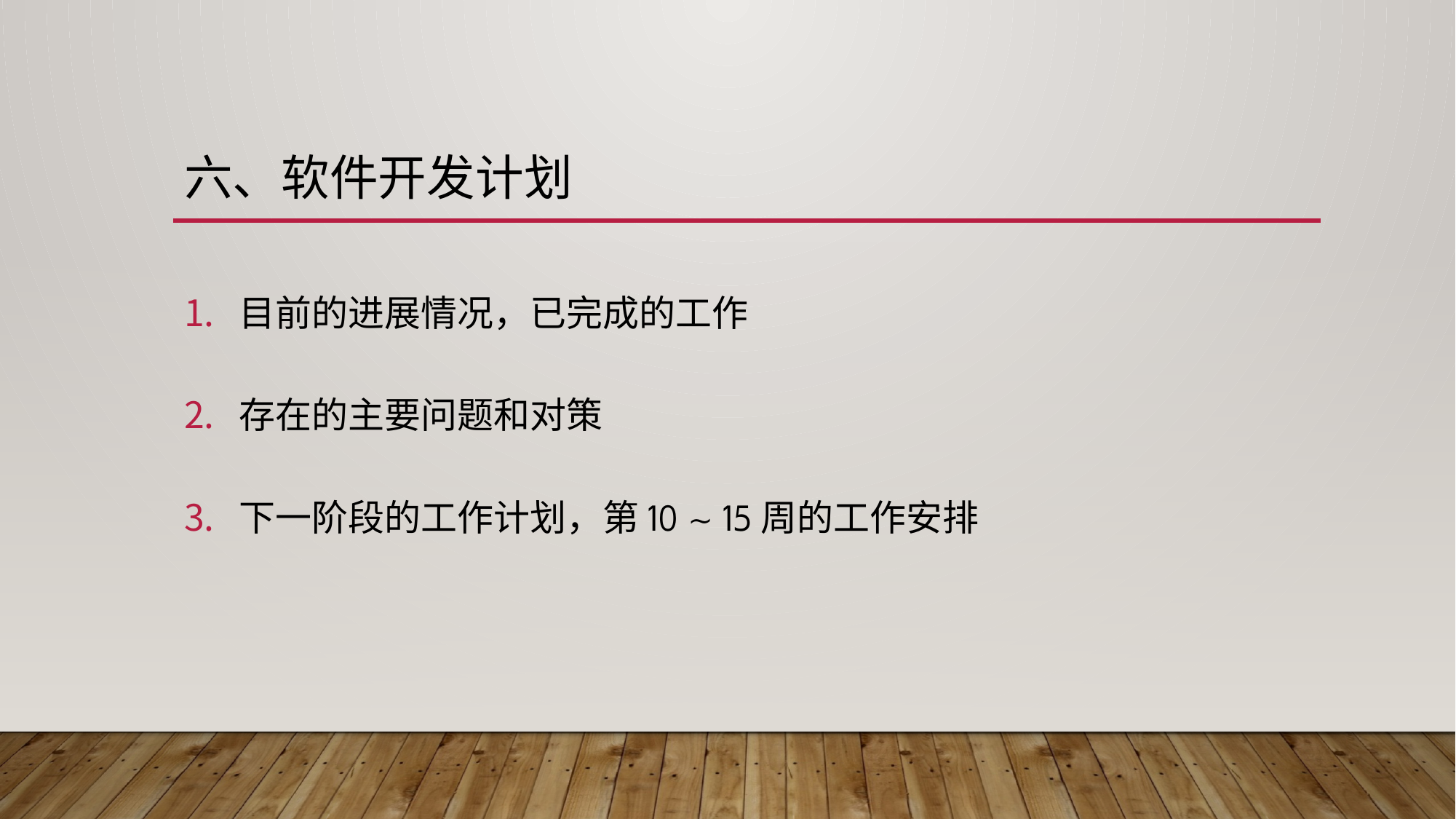

# 六、软件开发计划
目前的进展情况，已完成的工作
存在的主要问题和对策
下一阶段的工作计划，第10 ~ 15周的工作安排